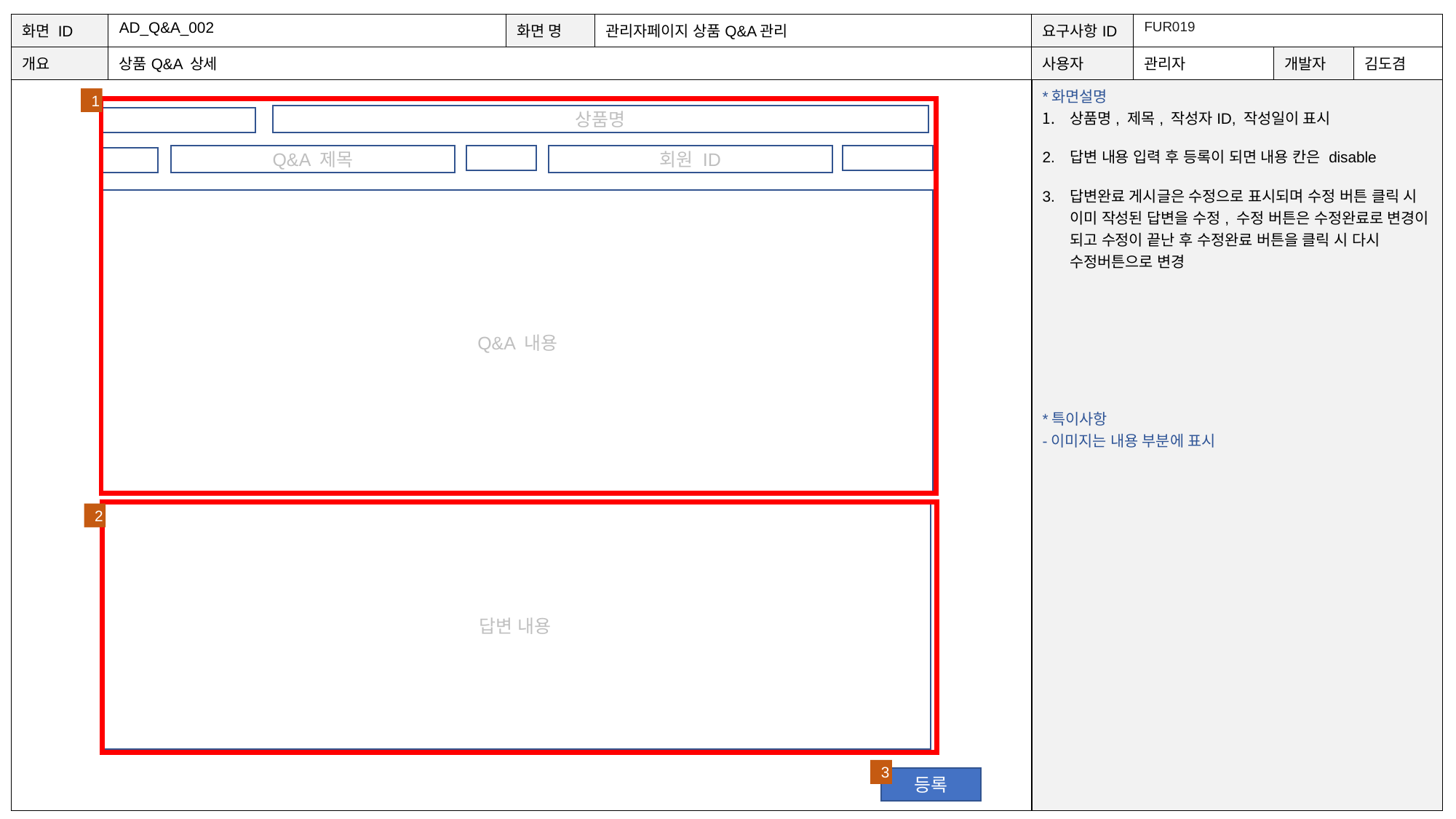

| 화면 ID | AD\_Q&A\_002 | 화면 명 | 관리자페이지 상품Q&A관리 | 요구사항ID | FUR019 |  |  |
| --- | --- | --- | --- | --- | --- | --- | --- |
| 개요 | 상품Q&A 상세 |  |  | 사용자 | 관리자 | 개발자 | 김도겸 |
|  |  |  |  | \*화면설명 상품명, 제목, 작성자ID, 작성일이 표시 답변 내용 입력 후 등록이 되면 내용 칸은 disable 답변완료 게시글은 수정으로 표시되며 수정 버튼 클릭 시 이미 작성된 답변을 수정, 수정 버튼은 수정완료로 변경이 되고 수정이 끝난 후 수정완료 버튼을 클릭 시 다시 수정버튼으로 변경 \*특이사항 -이미지는 내용 부분에 표시 |  |  |  |
1

상품명
상품명
Q&A 제목
회원 ID
작성자
작성일
제목
Q&A 내용

답변 내용
2
3
등록